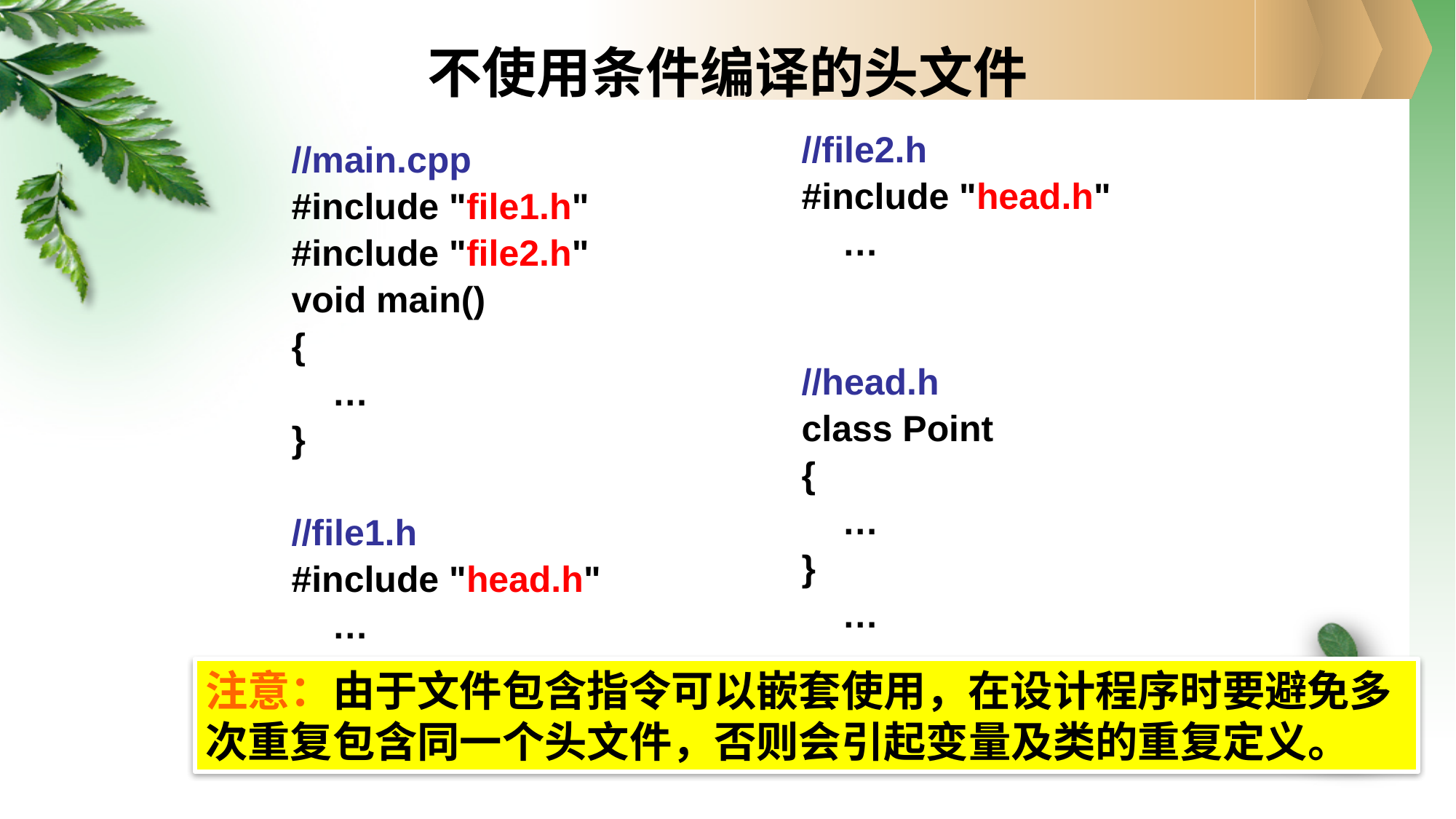

# 不使用条件编译的头文件
//file2.h
#include "head.h"
    …

//head.h
class Point
{
    …
}
    …
//main.cpp
#include "file1.h"
#include "file2.h"
void main()
{
    …
}

//file1.h
#include "head.h"
    …
注意：由于文件包含指令可以嵌套使用，在设计程序时要避免多次重复包含同一个头文件，否则会引起变量及类的重复定义。